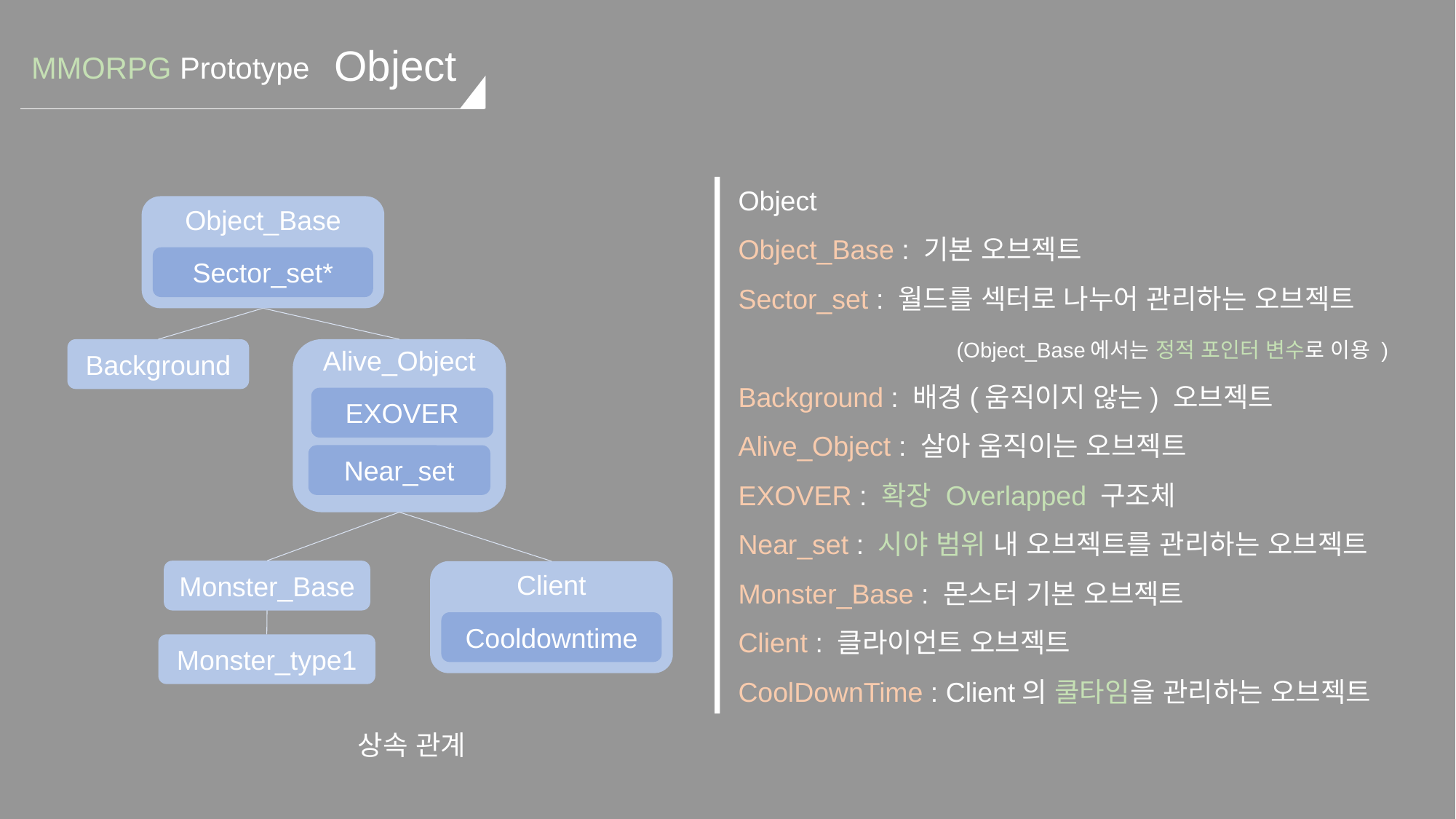

# Object
MMORPG Prototype

Object
Object_Base : 기본 오브젝트
Sector_set : 월드를 섹터로 나누어 관리하는 오브젝트
		(Object_Base에서는 정적 포인터 변수로 이용 )
Background : 배경(움직이지 않는) 오브젝트
Alive_Object : 살아 움직이는 오브젝트
EXOVER : 확장 Overlapped 구조체
Near_set : 시야 범위 내 오브젝트를 관리하는 오브젝트
Monster_Base : 몬스터 기본 오브젝트
Client : 클라이언트 오브젝트
CoolDownTime : Client의 쿨타임을 관리하는 오브젝트

Object_Base

Sector_set*
Background
Alive_Object

Near_set
EXOVER
Monster_Base
Client

Cooldowntime
Monster_type1
 상속 관계